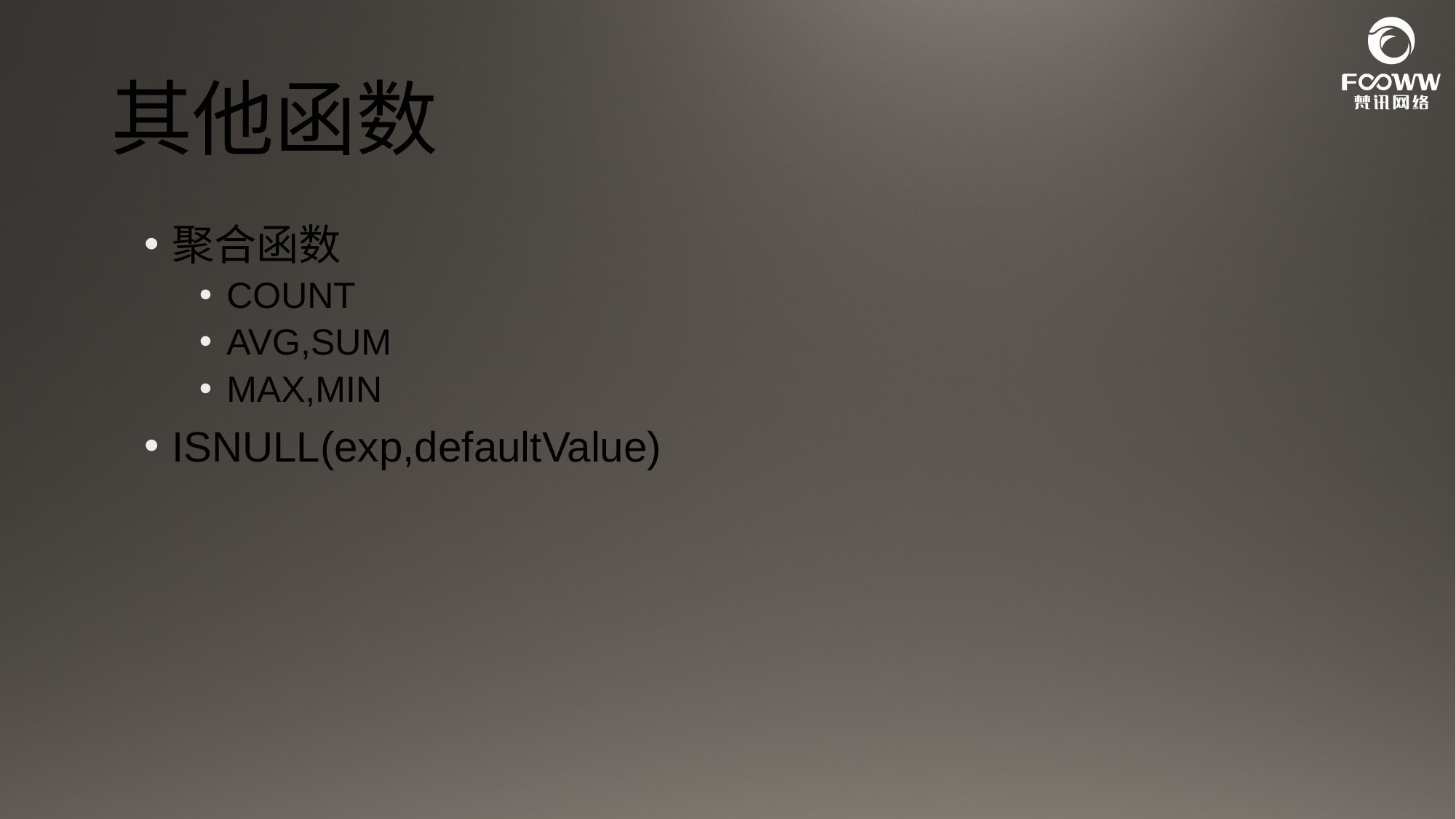

# 其他函数
聚合函数
COUNT
AVG,SUM
MAX,MIN
ISNULL(exp,defaultValue)